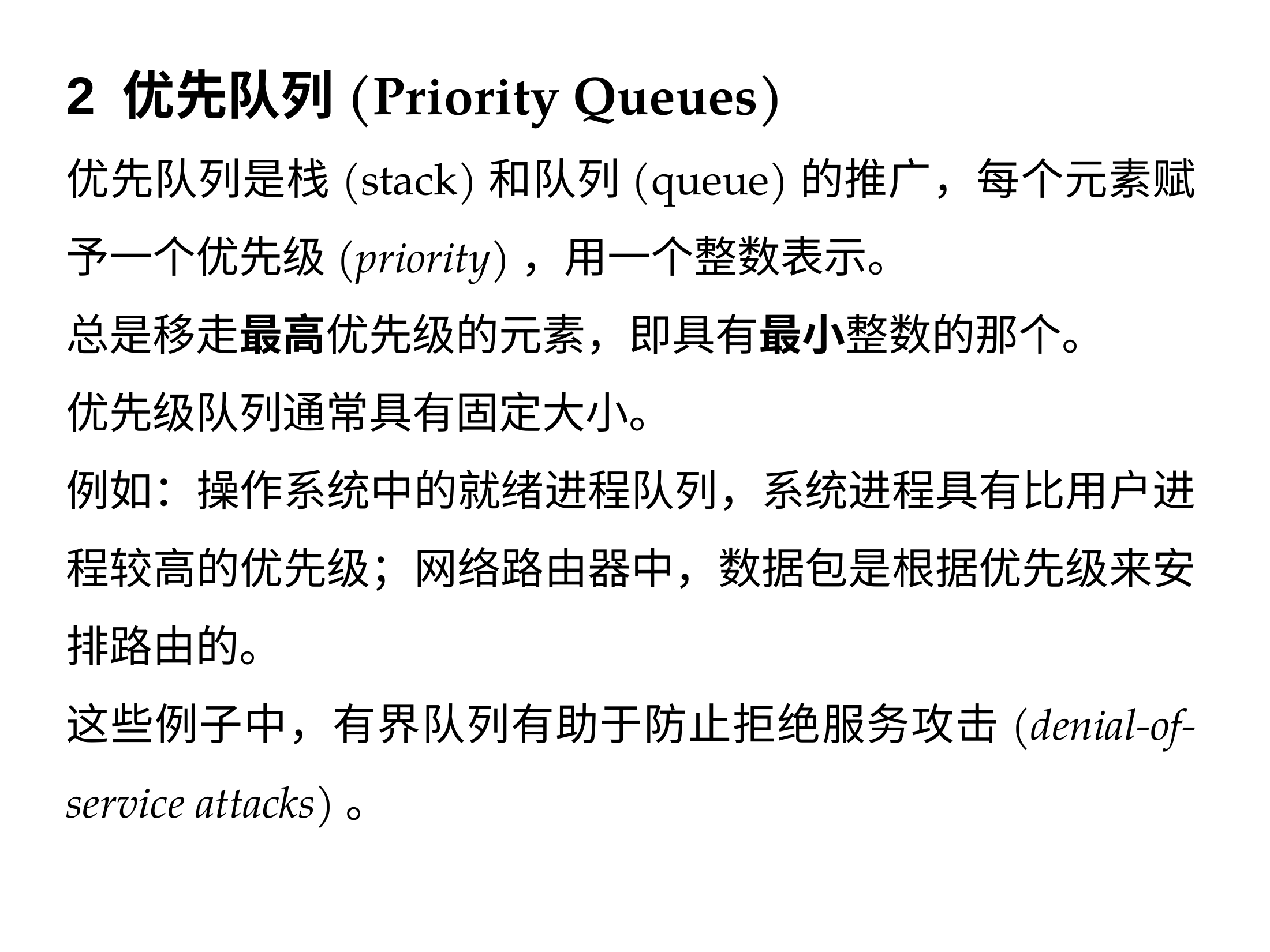

优先队列(Priority Queues)
优先队列是栈(stack)和队列(queue)的推广，每个元素赋予一个优先级(priority)，用一个整数表示。
总是移走最高优先级的元素，即具有最小整数的那个。
优先级队列通常具有固定大小。
例如：操作系统中的就绪进程队列，系统进程具有比用户进程较高的优先级；网络路由器中，数据包是根据优先级来安排路由的。
这些例子中，有界队列有助于防止拒绝服务攻击(denial-of-service attacks)。